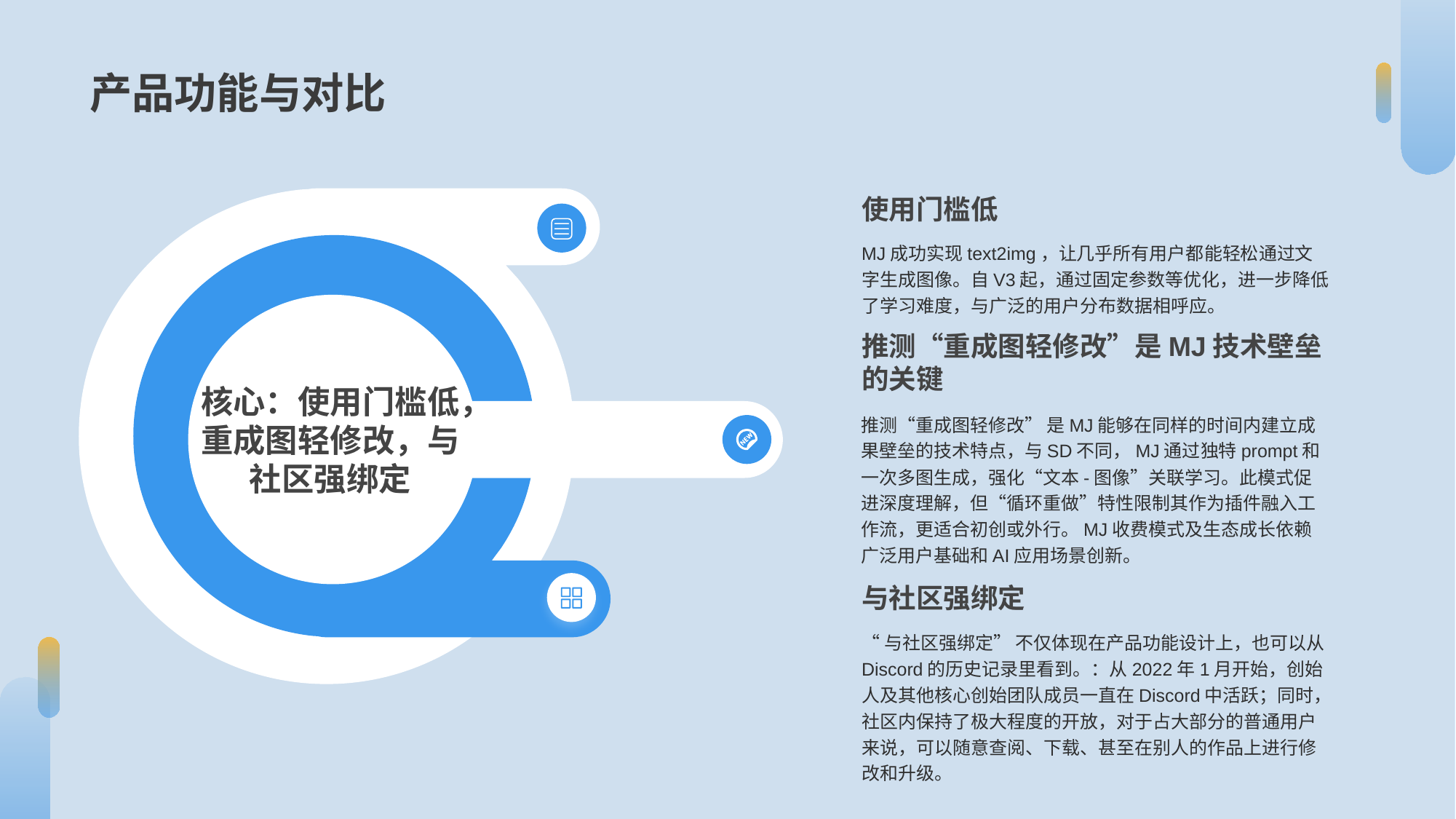

使用门槛低

推测“重成图轻修改”是MJ技术壁垒的关键

核心：使用门槛低，重成图轻修改，与社区强绑定

MJ成功实现text2img，让几乎所有用户都能轻松通过文字生成图像。自V3起，通过固定参数等优化，进一步降低了学习难度，与广泛的用户分布数据相呼应。
推测“重成图轻修改” 是MJ能够在同样的时间内建立成果壁垒的技术特点，与SD不同，MJ通过独特prompt和一次多图生成，强化“文本-图像”关联学习。此模式促进深度理解，但“循环重做”特性限制其作为插件融入工作流，更适合初创或外行。MJ收费模式及生态成长依赖广泛用户基础和AI应用场景创新。
与社区强绑定
“与社区强绑定” 不仅体现在产品功能设计上，也可以从Discord的历史记录里看到。：从2022年1月开始，创始人及其他核心创始团队成员一直在Discord中活跃；同时，社区内保持了极大程度的开放，对于占大部分的普通用户来说，可以随意查阅、下载、甚至在别人的作品上进行修改和升级。
# 产品功能与对比